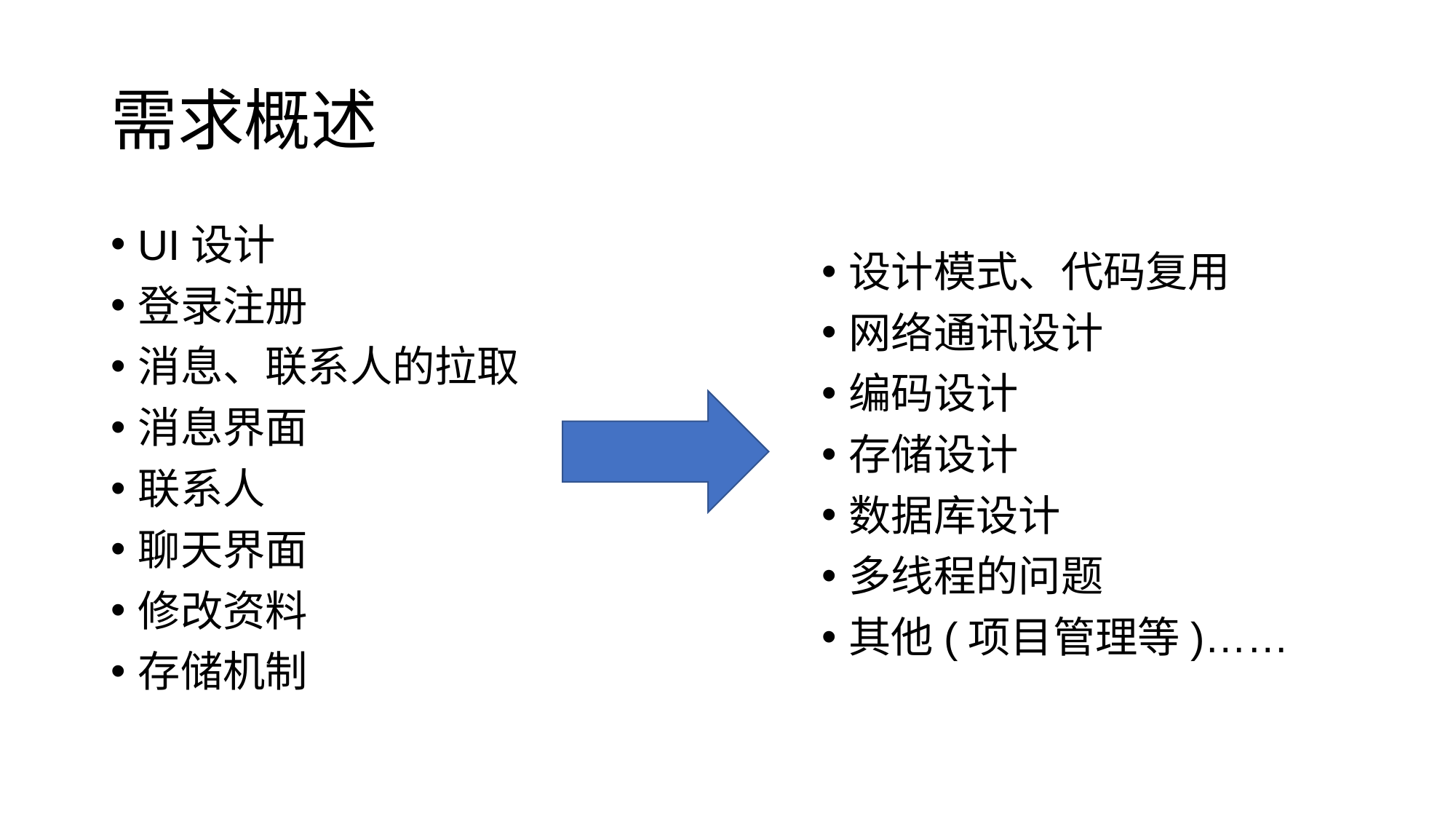

# 需求概述
UI设计
登录注册
消息、联系人的拉取
消息界面
联系人
聊天界面
修改资料
存储机制
设计模式、代码复用
网络通讯设计
编码设计
存储设计
数据库设计
多线程的问题
其他(项目管理等)……